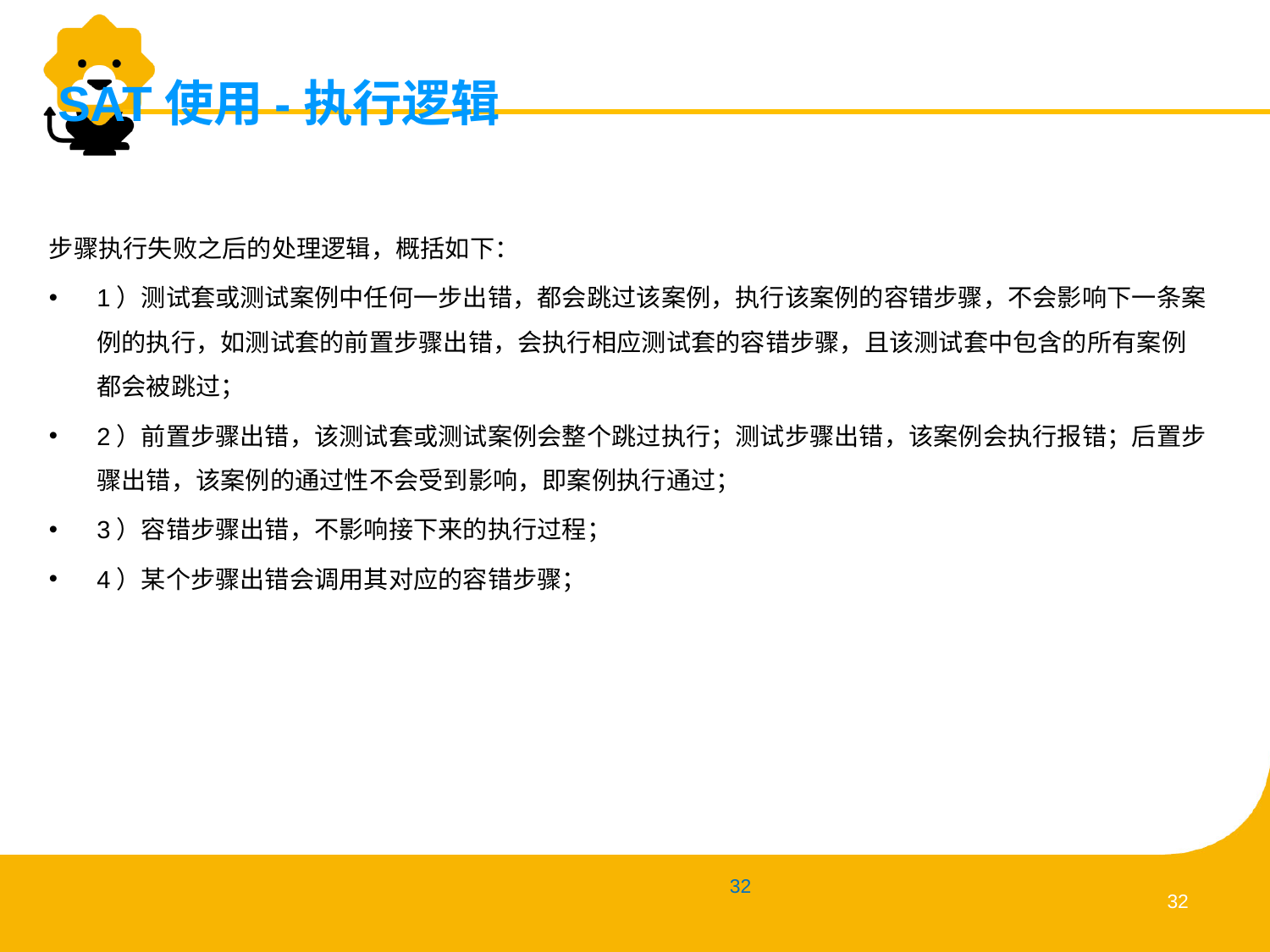

# SAT使用-执行逻辑

步骤执行失败之后的处理逻辑，概括如下：
1）测试套或测试案例中任何一步出错，都会跳过该案例，执行该案例的容错步骤，不会影响下一条案例的执行，如测试套的前置步骤出错，会执行相应测试套的容错步骤，且该测试套中包含的所有案例都会被跳过；
2）前置步骤出错，该测试套或测试案例会整个跳过执行；测试步骤出错，该案例会执行报错；后置步骤出错，该案例的通过性不会受到影响，即案例执行通过；
3）容错步骤出错，不影响接下来的执行过程；
4）某个步骤出错会调用其对应的容错步骤；

32